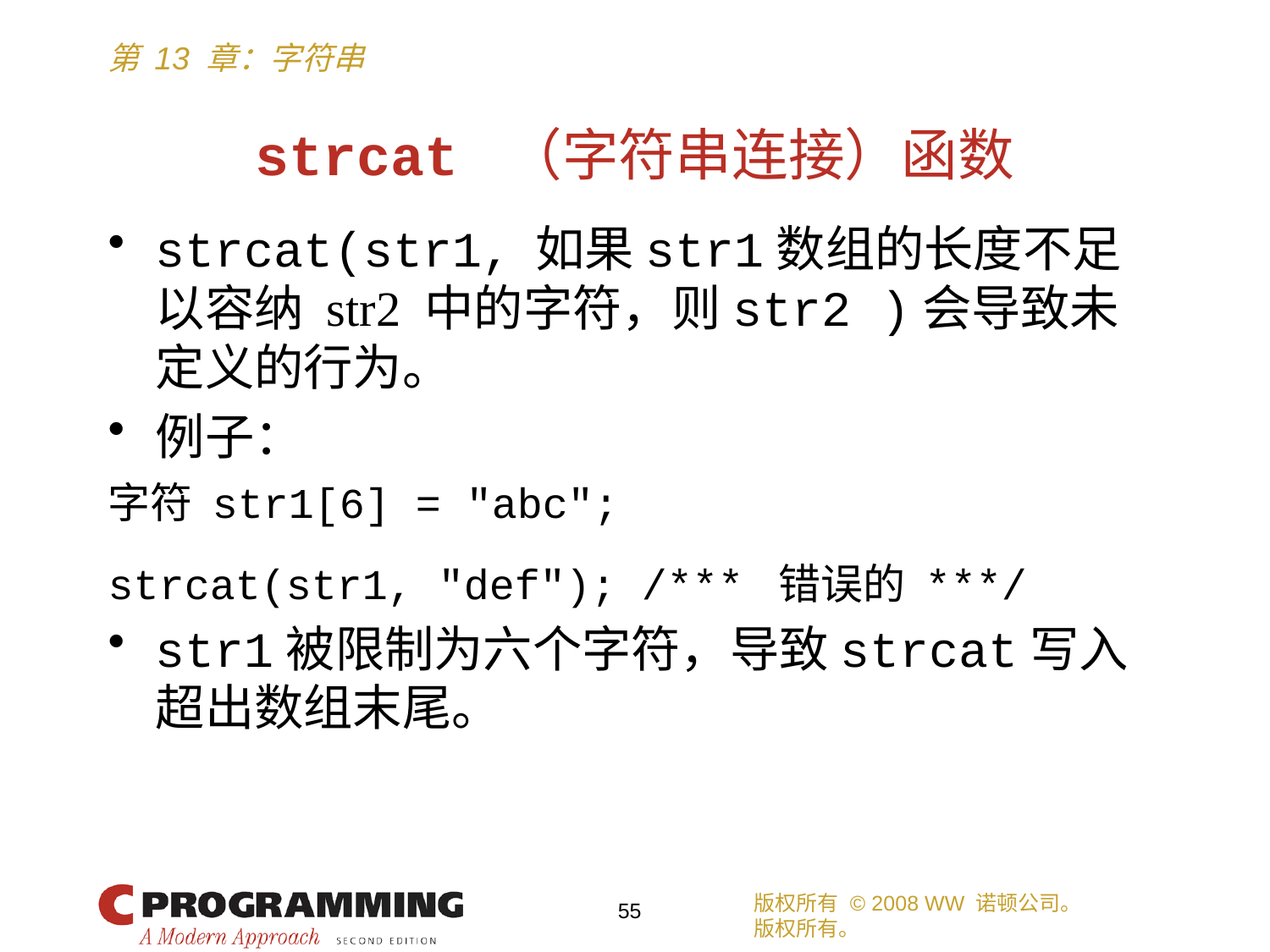

# strcat （字符串连接）函数
strcat(str1, 如果str1数组的长度不足以容纳 str2 中的字符，则str2 )会导致未定义的行为。
例子：
字符 str1[6] = "abc";

strcat(str1, "def"); /*** 错误的 ***/
str1被限制为六个字符，导致strcat写入超出数组末尾。
版权所有 © 2008 WW 诺顿公司。
版权所有。
55